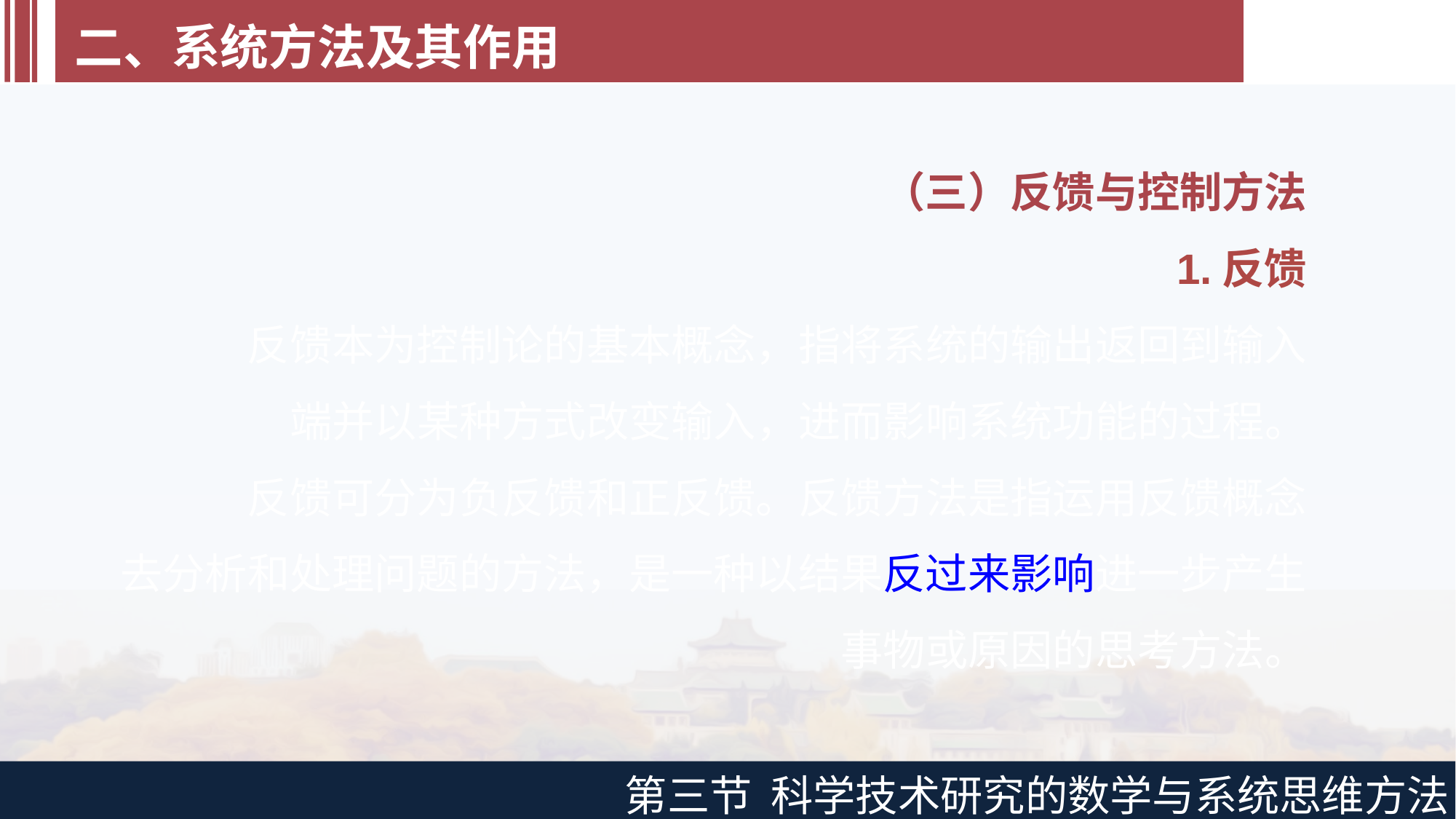

二、系统方法及其作用
（三）反馈与控制方法
1.反馈
反馈本为控制论的基本概念，指将系统的输出返回到输入端并以某种方式改变输入，进而影响系统功能的过程。
反馈可分为负反馈和正反馈。反馈方法是指运用反馈概念去分析和处理问题的方法，是一种以结果反过来影响进一步产生事物或原因的思考方法。

第三节  科学技术研究的数学与系统思维方法